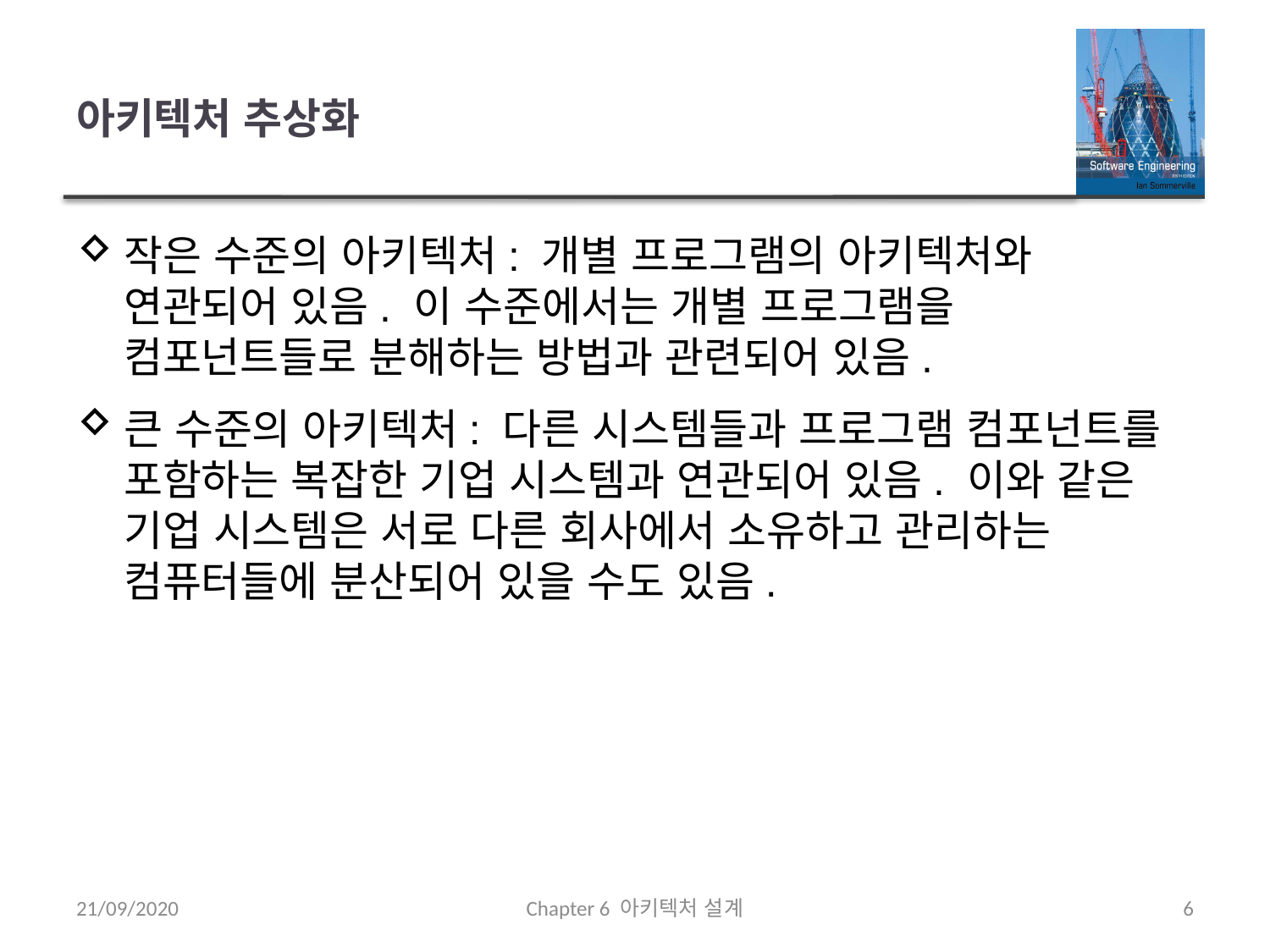

# 아키텍처 추상화
작은 수준의 아키텍처: 개별 프로그램의 아키텍처와 연관되어 있음. 이 수준에서는 개별 프로그램을 컴포넌트들로 분해하는 방법과 관련되어 있음.
큰 수준의 아키텍처: 다른 시스템들과 프로그램 컴포넌트를 포함하는 복잡한 기업 시스템과 연관되어 있음. 이와 같은 기업 시스템은 서로 다른 회사에서 소유하고 관리하는 컴퓨터들에 분산되어 있을 수도 있음.
21/09/2020
Chapter 6 아키텍처 설계
6